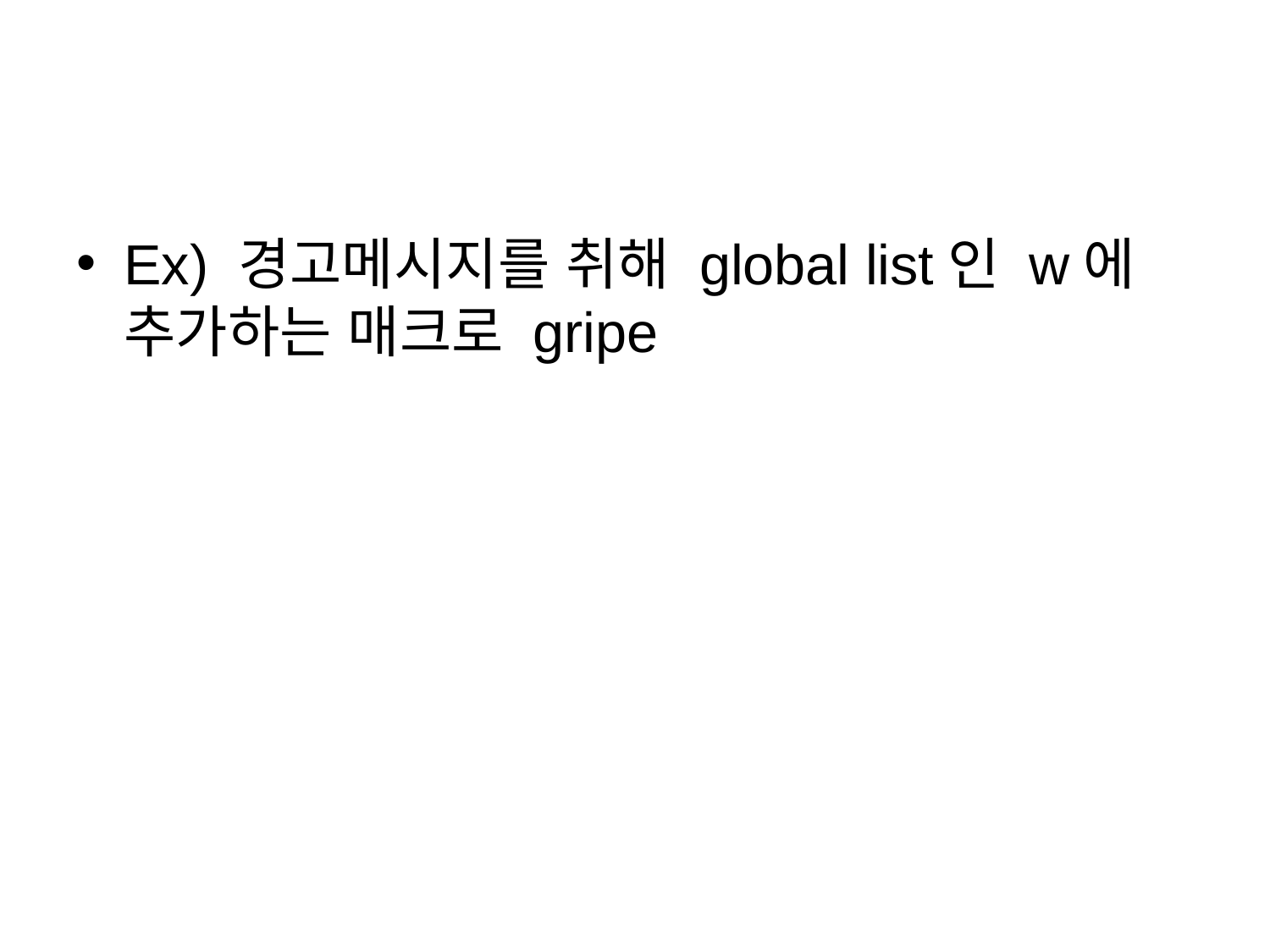

#
Ex) 경고메시지를 취해 global list인 w에 추가하는 매크로 gripe